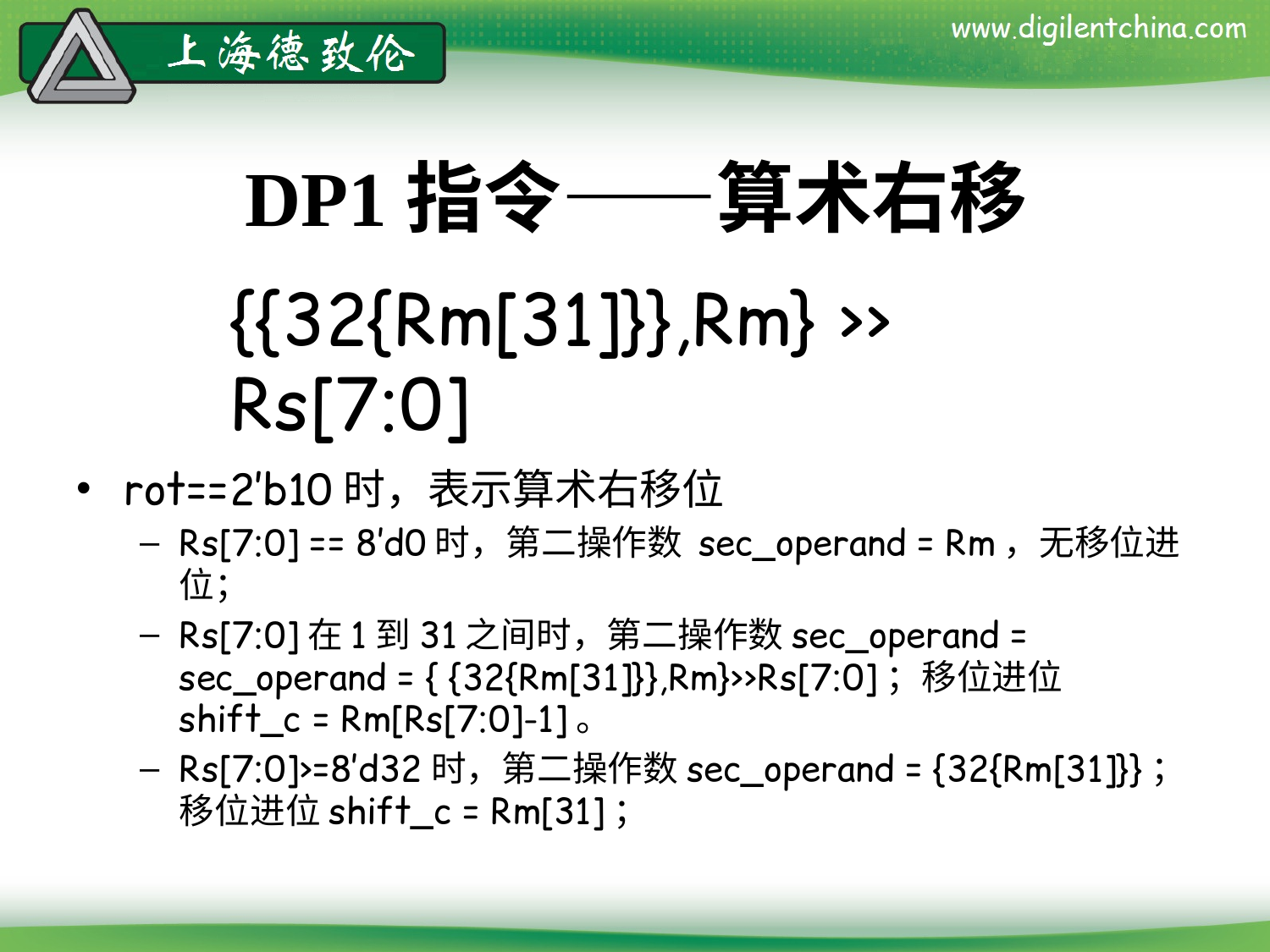

# DP1指令——算术右移
{{32{Rm[31]}},Rm} >> Rs[7:0]
rot==2’b10时，表示算术右移位
Rs[7:0] == 8’d0时，第二操作数 sec_operand = Rm，无移位进位；
Rs[7:0]在1到31之间时，第二操作数sec_operand = sec_operand = { {32{Rm[31]}},Rm}>>Rs[7:0]；移位进位shift_c = Rm[Rs[7:0]-1]。
Rs[7:0]>=8’d32时，第二操作数sec_operand = {32{Rm[31]}}；移位进位shift_c = Rm[31]；